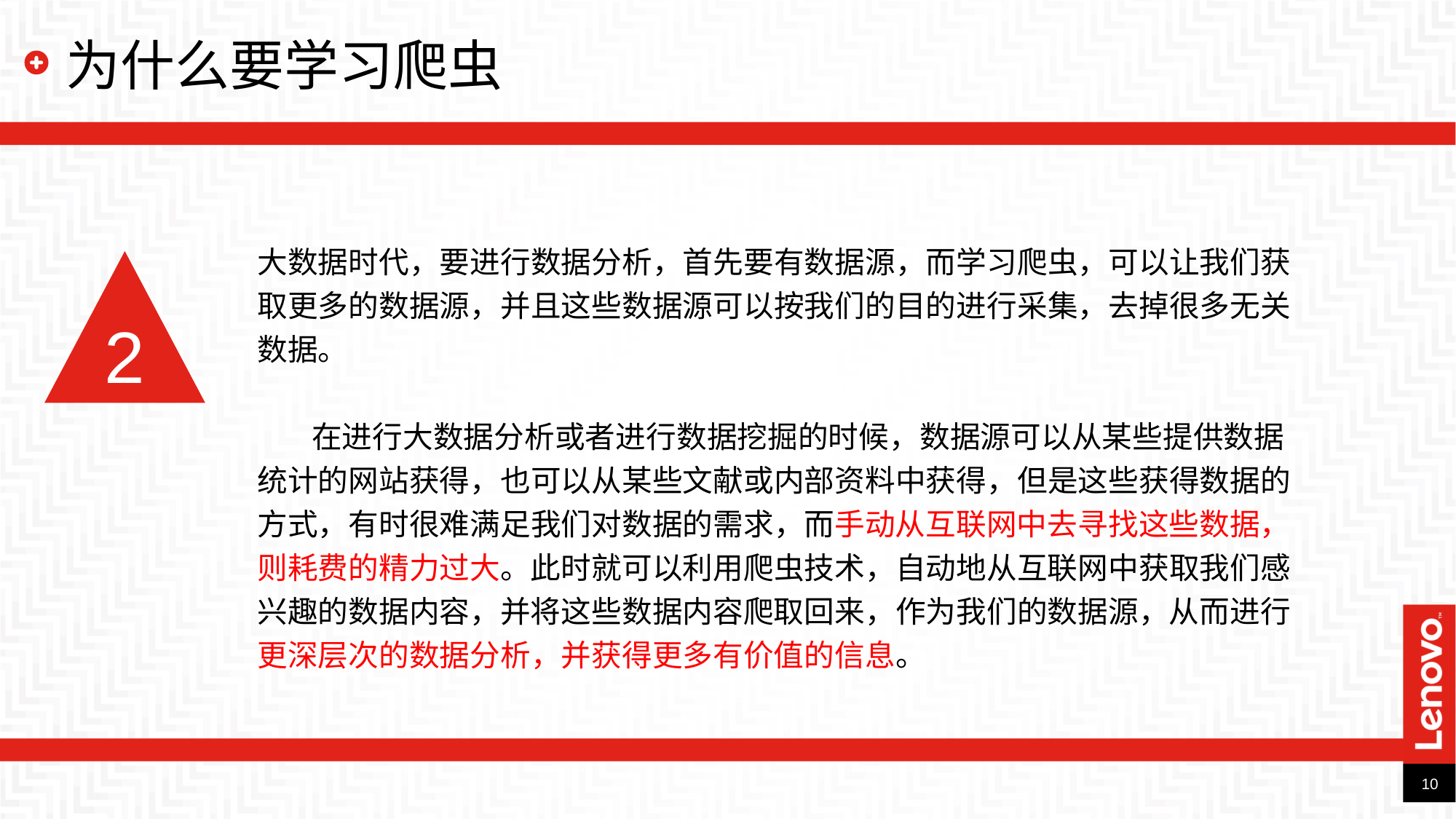

为什么要学习爬虫

大数据时代，要进行数据分析，首先要有数据源，而学习爬虫，可以让我们获取更多的数据源，并且这些数据源可以按我们的目的进行采集，去掉很多无关数据。

       在进行大数据分析或者进行数据挖掘的时候，数据源可以从某些提供数据统计的网站获得，也可以从某些文献或内部资料中获得，但是这些获得数据的方式，有时很难满足我们对数据的需求，而手动从互联网中去寻找这些数据，则耗费的精力过大。此时就可以利用爬虫技术，自动地从互联网中获取我们感兴趣的数据内容，并将这些数据内容爬取回来，作为我们的数据源，从而进行更深层次的数据分析，并获得更多有价值的信息。
2